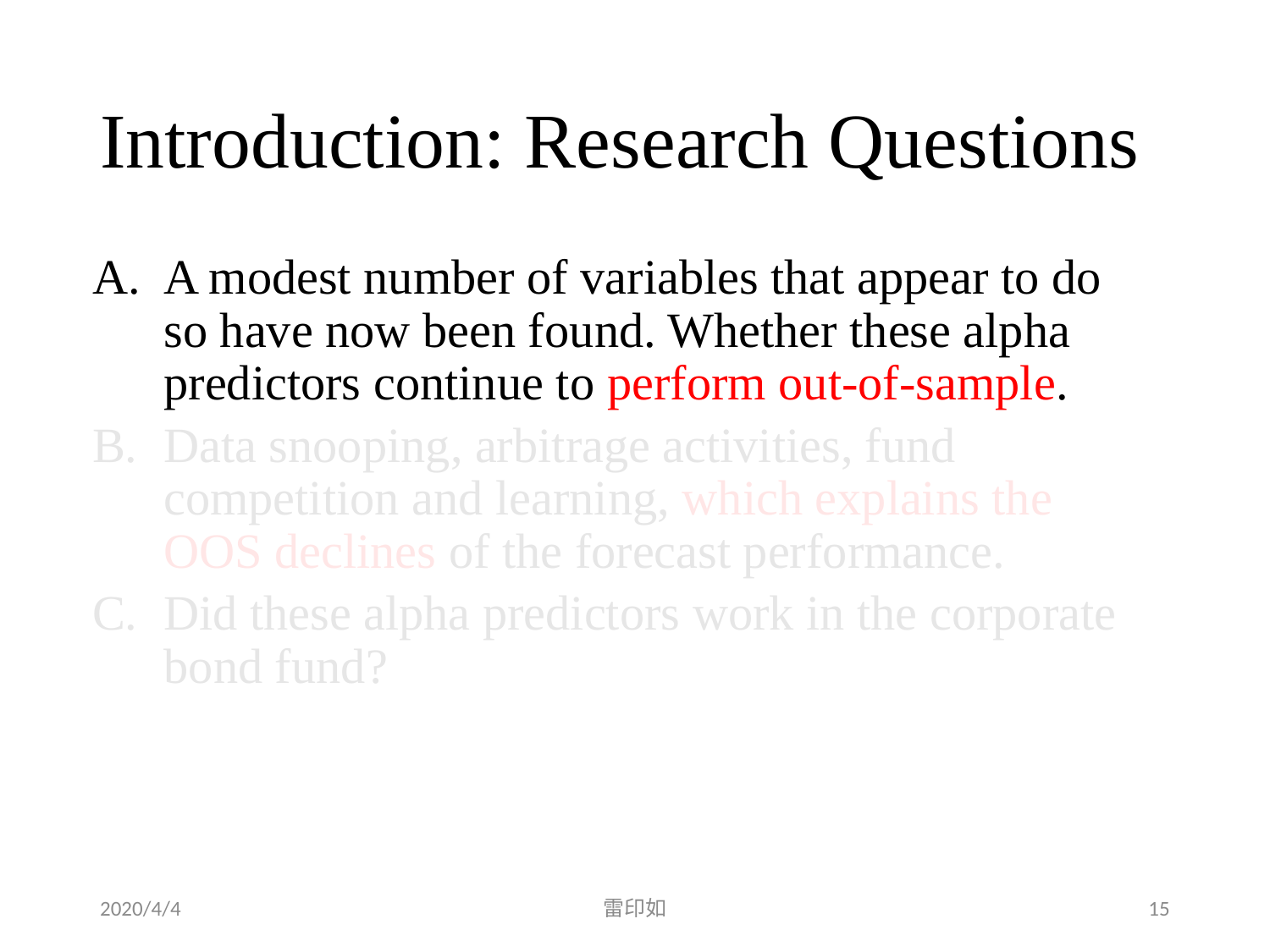

# Introduction: Research Questions
A modest number of variables that appear to do so have now been found. Whether these alpha predictors continue to perform out-of-sample.
Data snooping, arbitrage activities, fund competition and learning, which explains the OOS declines of the forecast performance.
Did these alpha predictors work in the corporate bond fund?

2020/4/4
雷印如
15